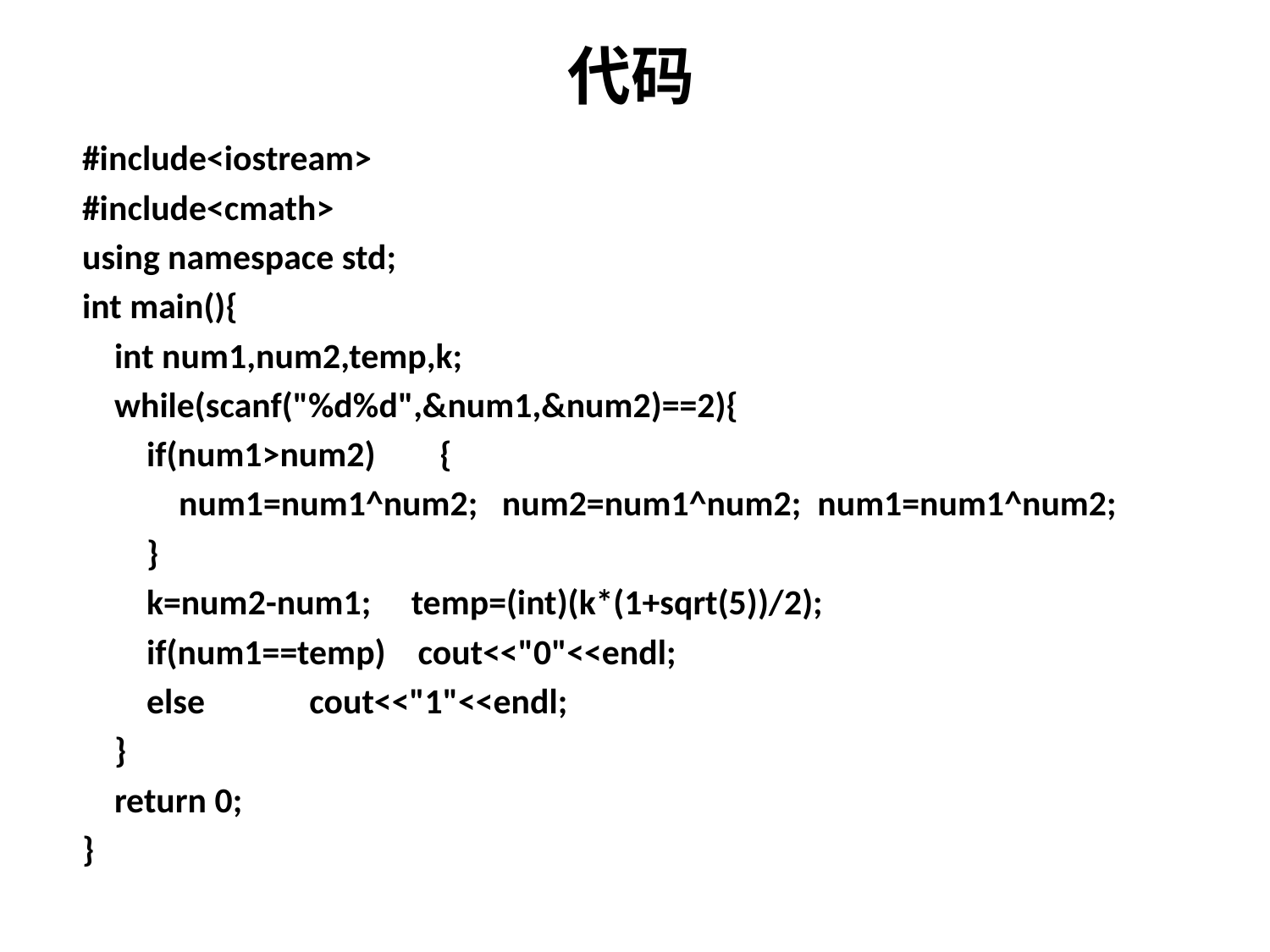

# 代码
#include<iostream>
#include<cmath>
using namespace std;
int main(){
    int num1,num2,temp,k;
    while(scanf("%d%d",&num1,&num2)==2){
        if(num1>num2)        {
            num1=num1^num2;   num2=num1^num2;  num1=num1^num2;
        }
        k=num2-num1;     temp=(int)(k*(1+sqrt(5))/2);
        if(num1==temp)    cout<<"0"<<endl;
        else             cout<<"1"<<endl;
    }
    return 0;
}